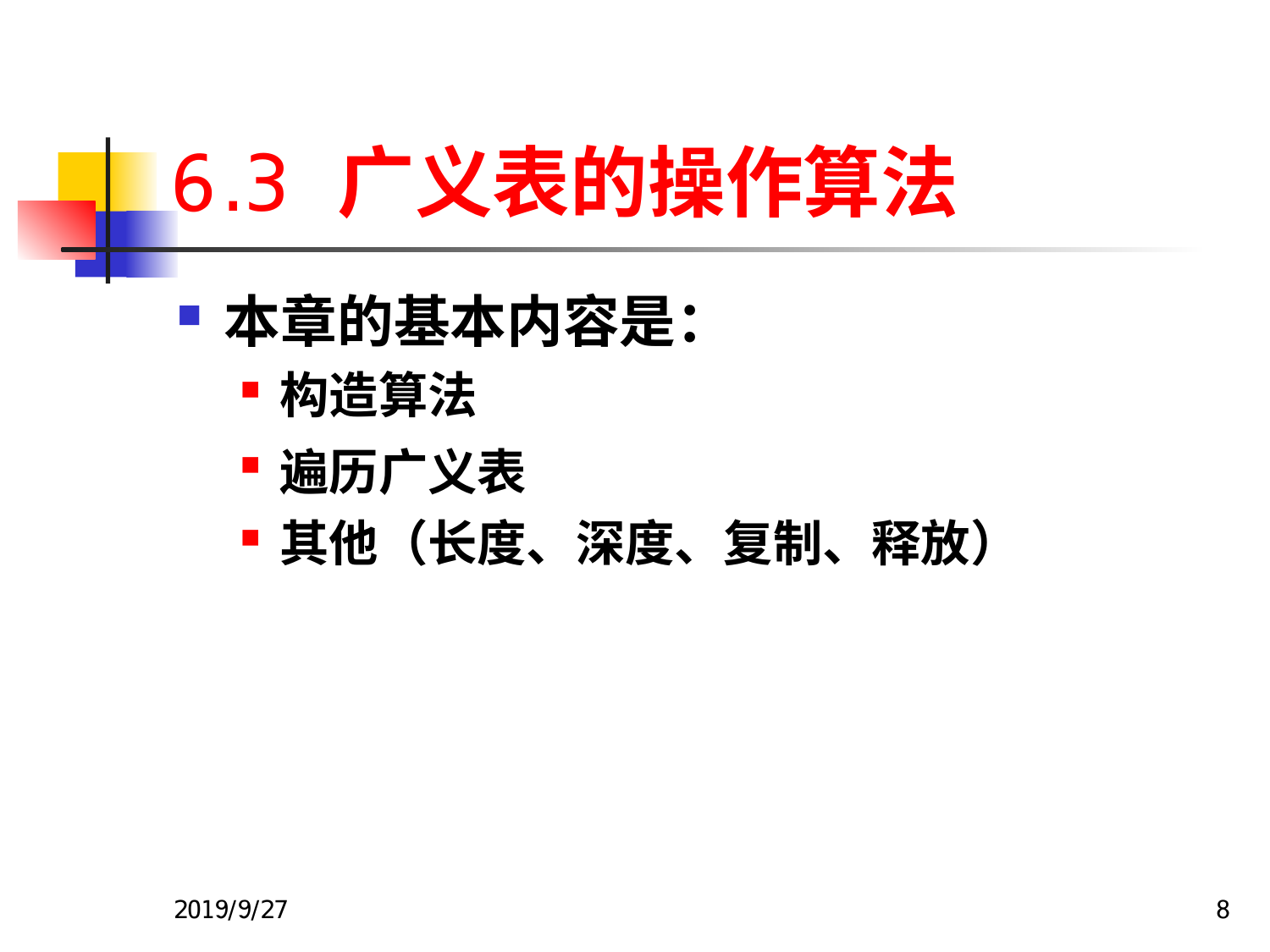

# 6.3 广义表的操作算法
本章的基本内容是：
构造算法
遍历广义表
其他（长度、深度、复制、释放）
2019/9/27
8